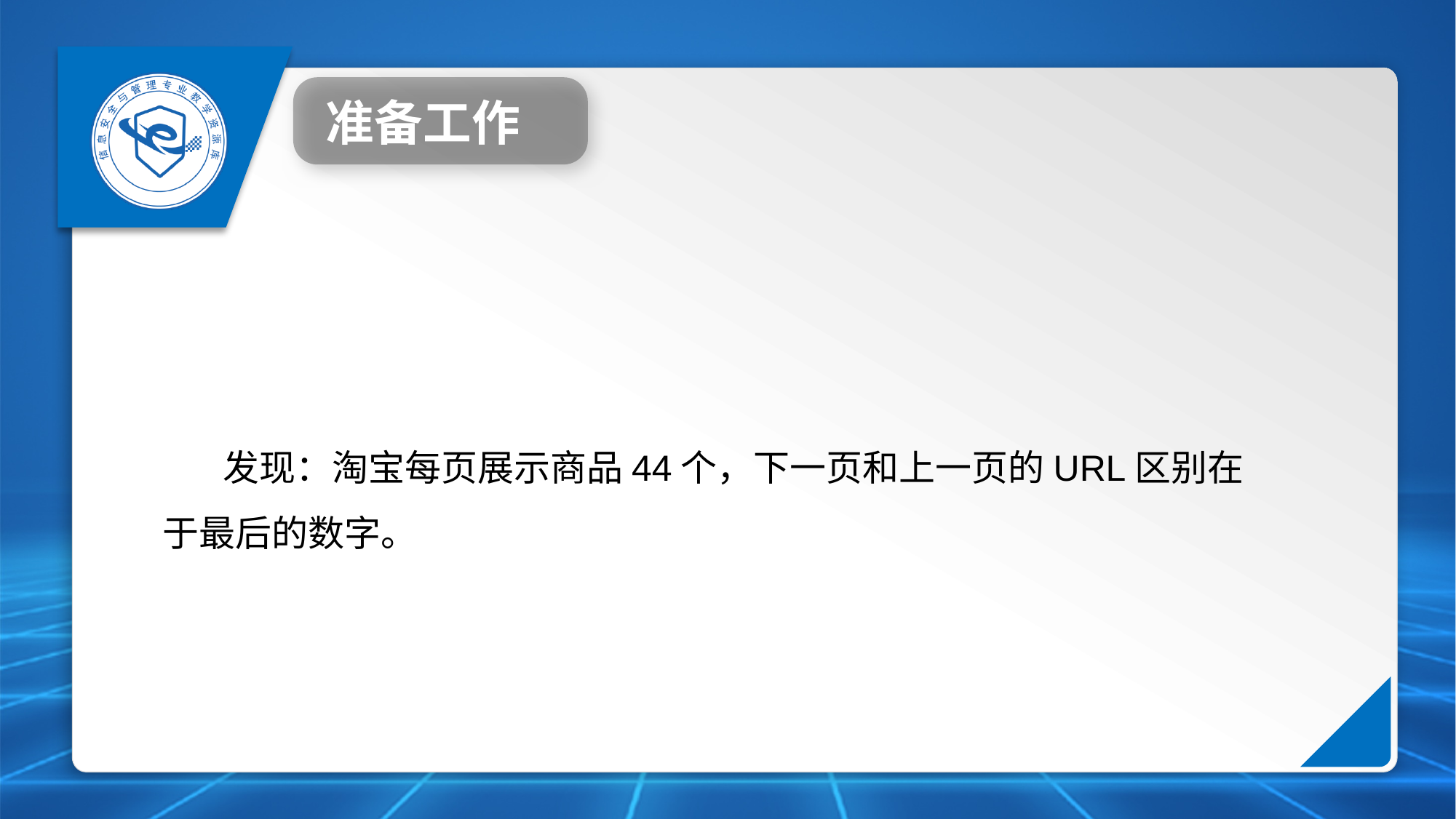

准备工作
发现：淘宝每页展示商品44个，下一页和上一页的URL区别在于最后的数字。